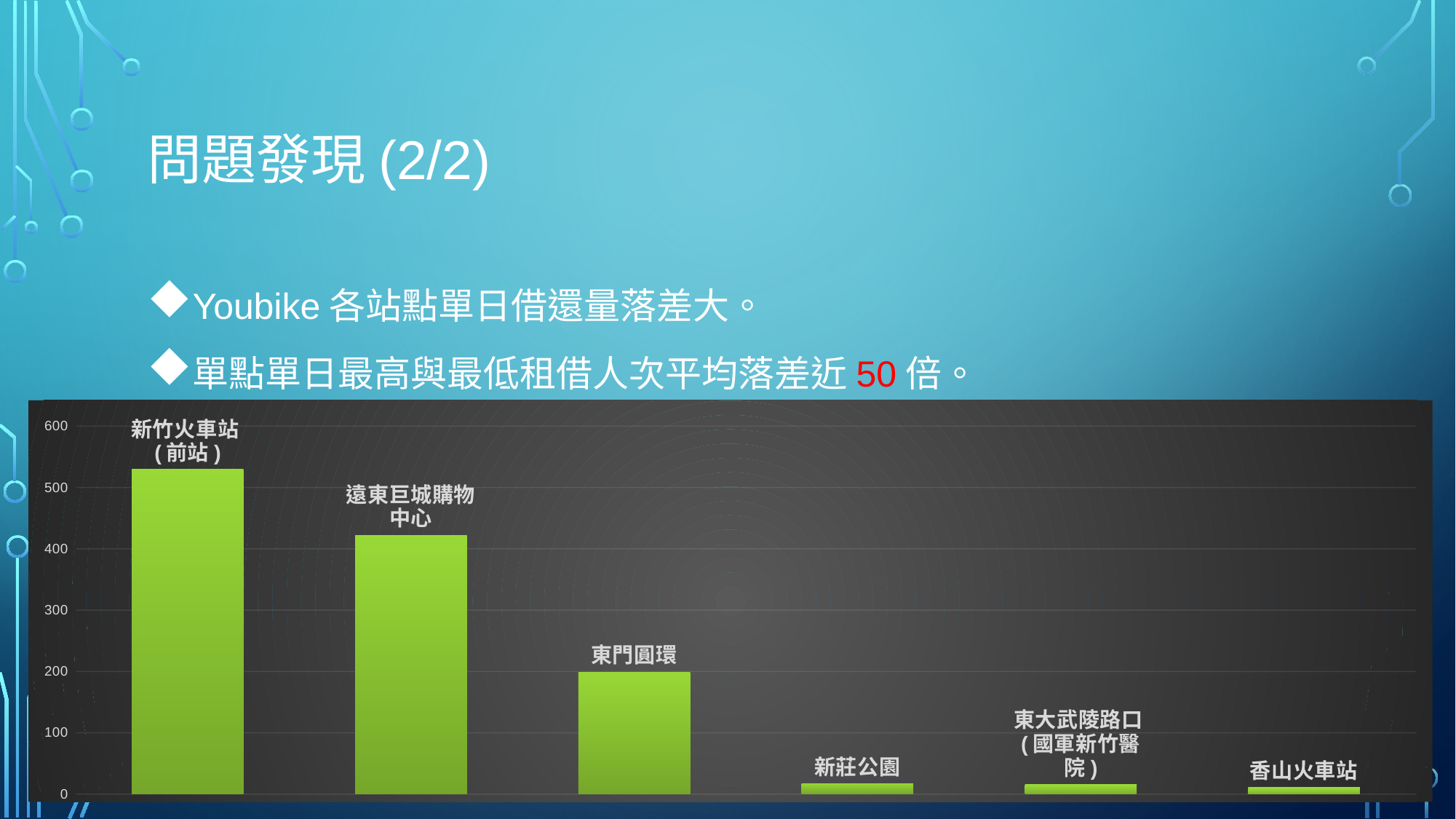

# 問題發現(2/2)
Youbike各站點單日借還量落差大。
單點單日最高與最低租借人次平均落差近50倍。

### Chart

| Category | 平均人次 |
|---|---|
| 新竹火車站(前站) | 529.3744186046512 |
| 遠東巨城購物中心 | 422.47441860465113 |
| 東門圓環 | 199.27441860465117 |
| 新莊公園 | 16.6 |
| 東大武陵路口(國軍新竹醫院) | 15.6 |
| 香山火車站 | 10.99099099099099 |